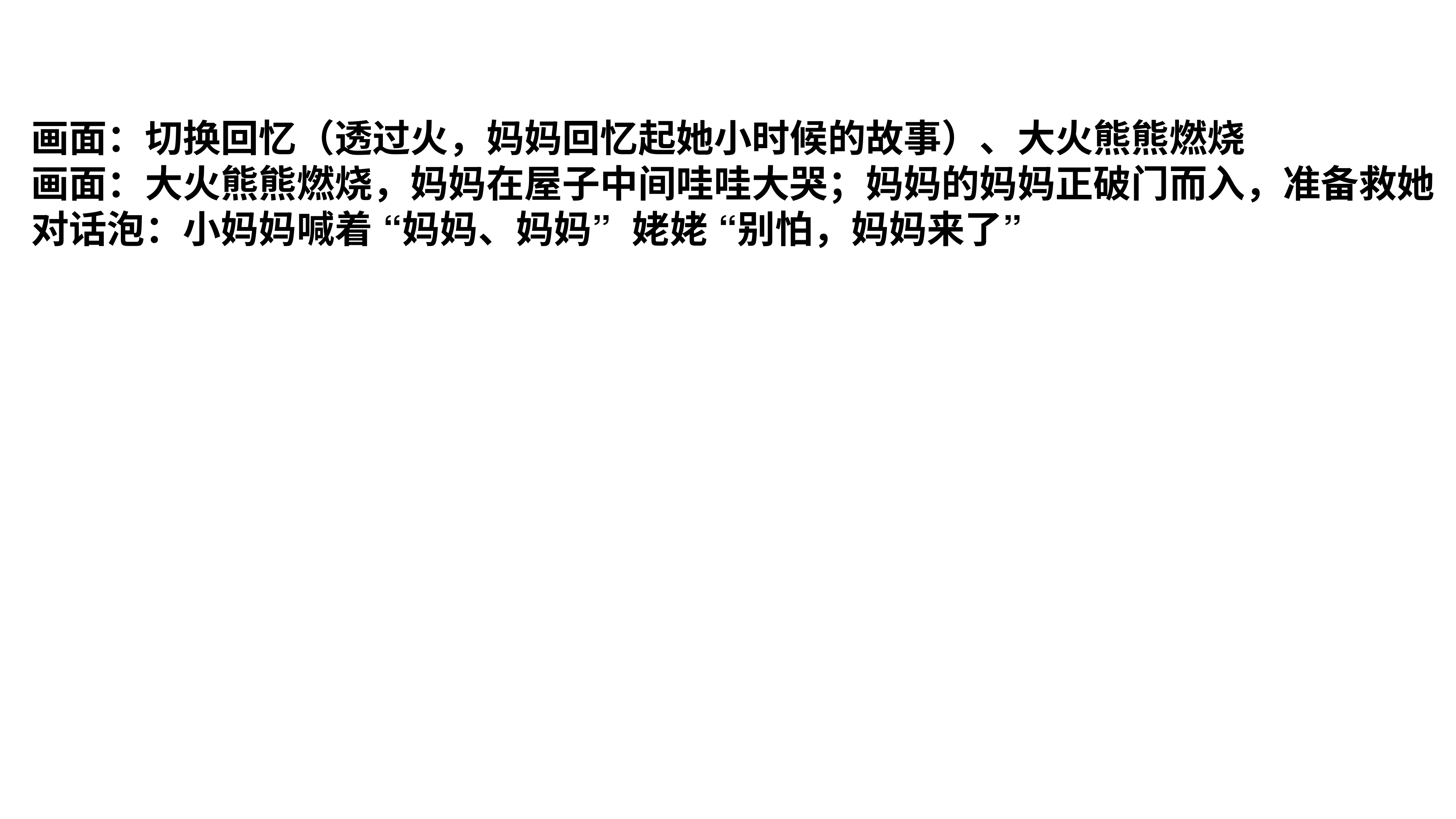

画面：切换回忆（透过火，妈妈回忆起她小时候的故事）、大火熊熊燃烧
画面：大火熊熊燃烧，妈妈在屋子中间哇哇大哭；妈妈的妈妈正破门而入，准备救她
对话泡：小妈妈喊着 “妈妈、妈妈”  姥姥 “别怕，妈妈来了”